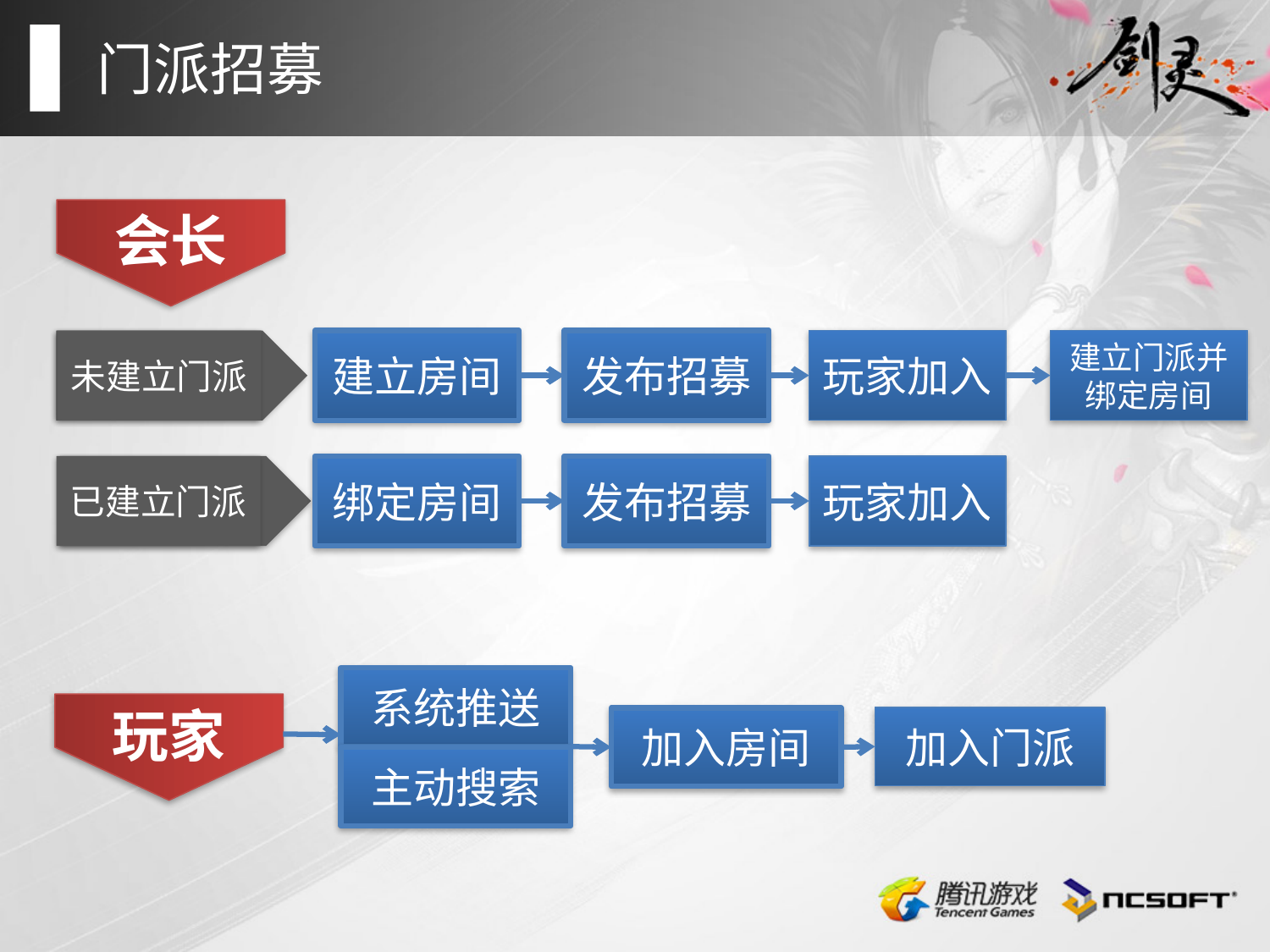

门派招募

会长
建立房间
发布招募
玩家加入
建立门派并绑定房间

未建立门派
已建立门派

绑定房间
发布招募
玩家加入

系统推送
玩家
加入门派
加入房间
主动搜索